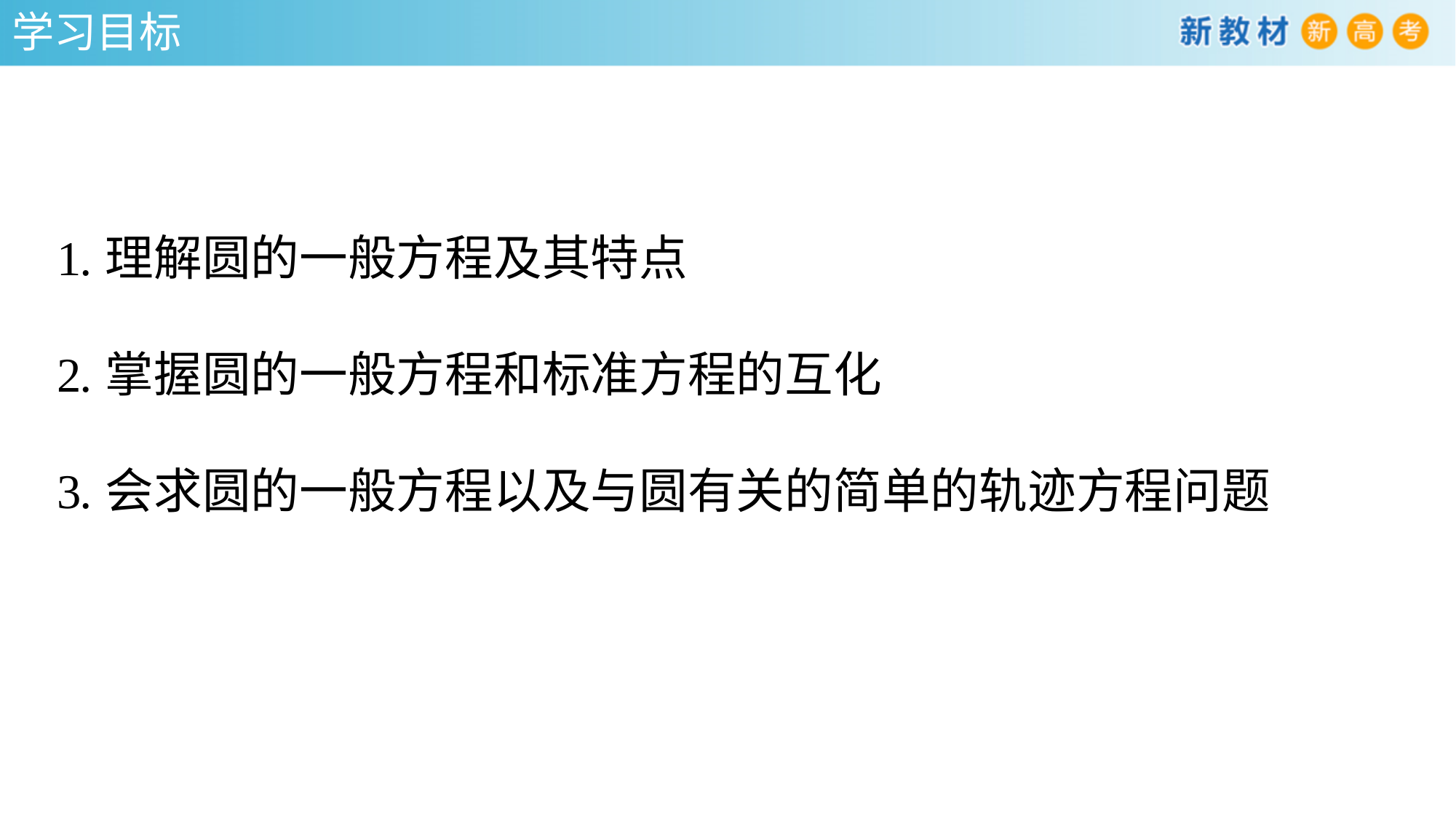

学习目标
1.理解圆的一般方程及其特点
2.掌握圆的一般方程和标准方程的互化
3.会求圆的一般方程以及与圆有关的简单的轨迹方程问题